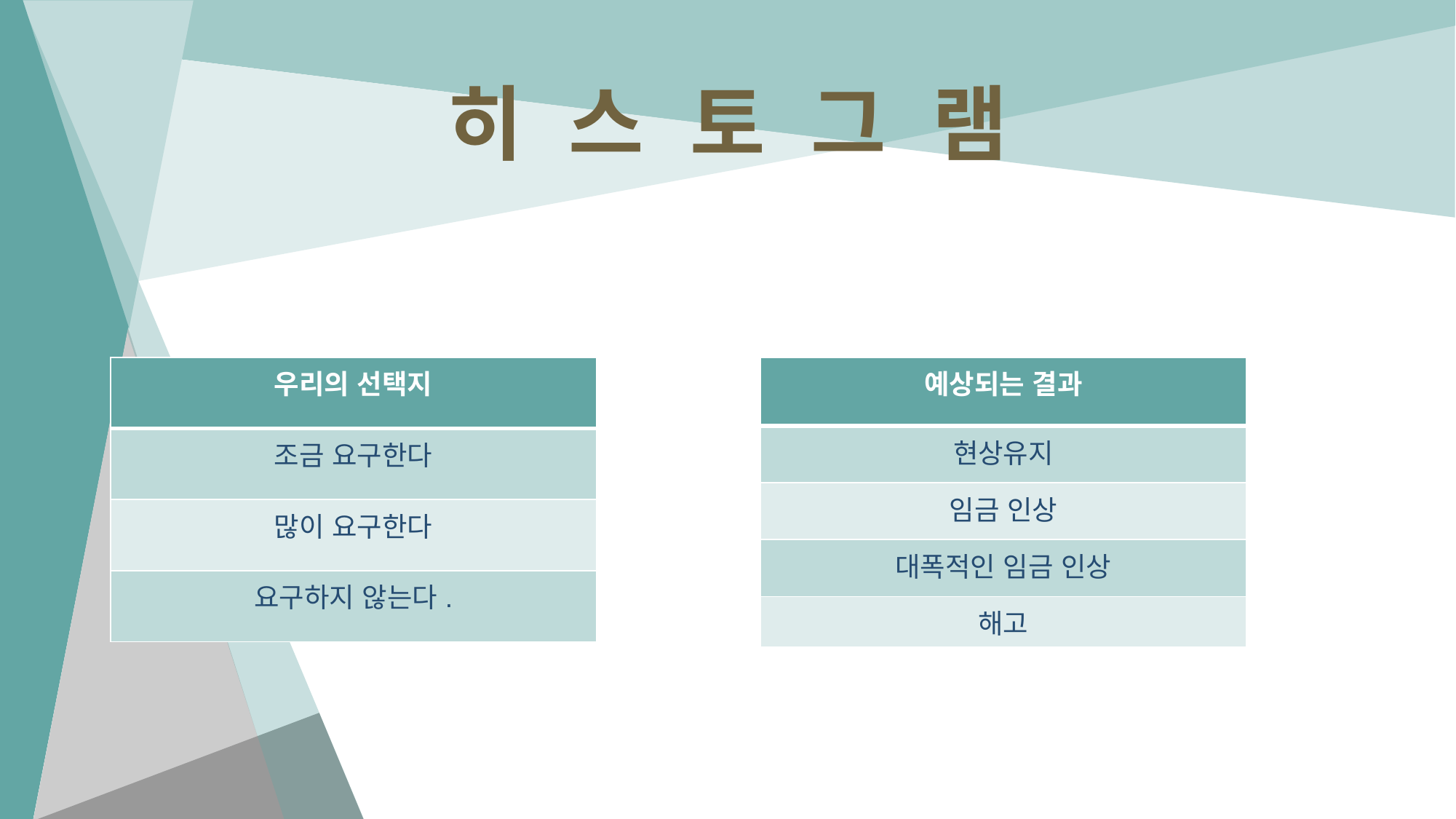

# 히  스  토  그  램

| 우리의 선택지 |
| --- |
| 조금 요구한다 |
| 많이 요구한다 |
| 요구하지 않는다. |
| 예상되는 결과 |
| --- |
| 현상유지 |
| 임금 인상 |
| 대폭적인 임금 인상 |
| 해고 |